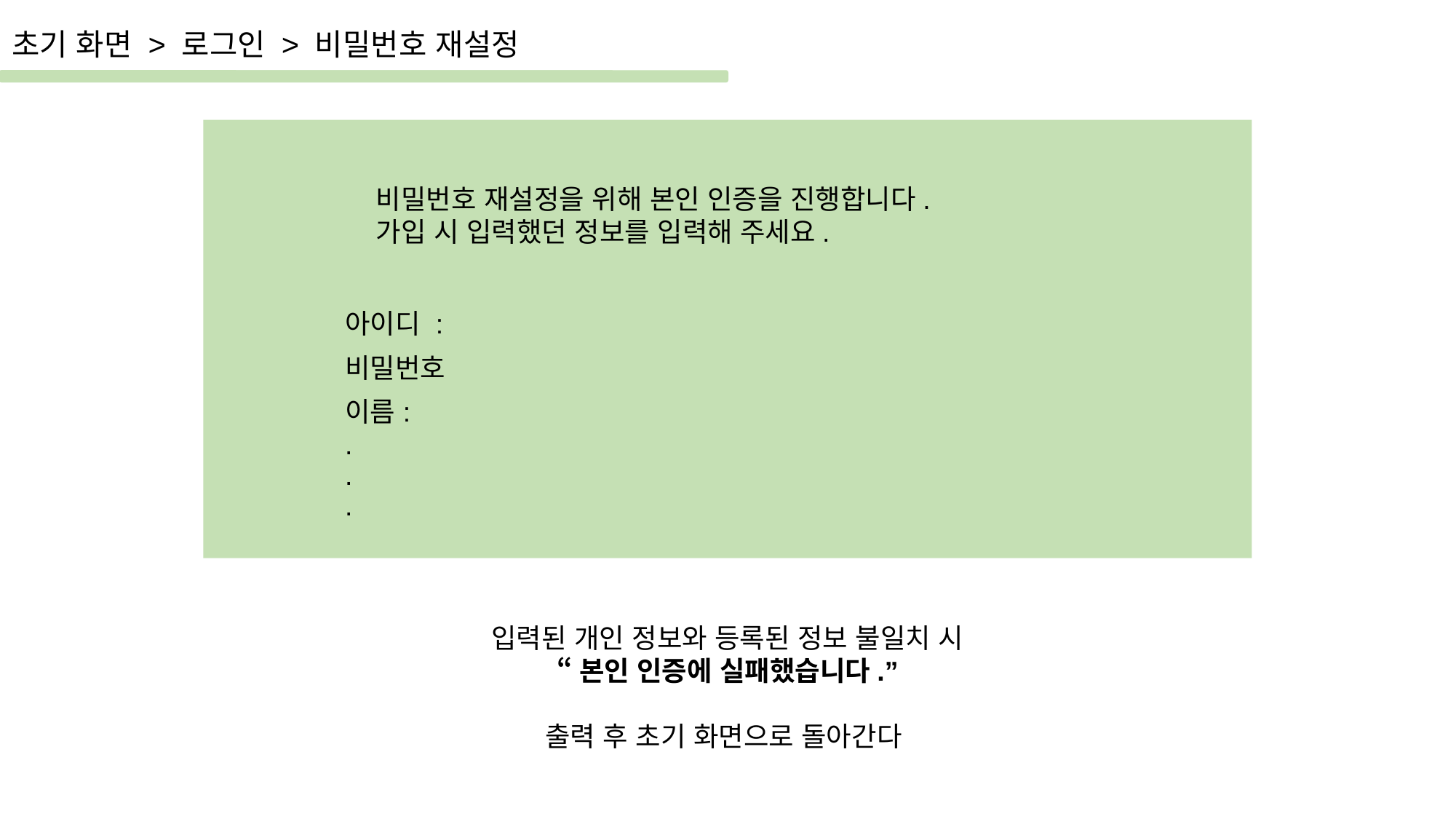

초기 화면 > 로그인 > 비밀번호 재설정

비밀번호 재설정을 위해 본인 인증을 진행합니다.
가입 시 입력했던 정보를 입력해 주세요.
| 아이디 : |
| --- |
| 비밀번호 |
| 이름: . . . |
입력된 개인 정보와 등록된 정보 불일치 시
“본인 인증에 실패했습니다.”

출력 후 초기 화면으로 돌아간다